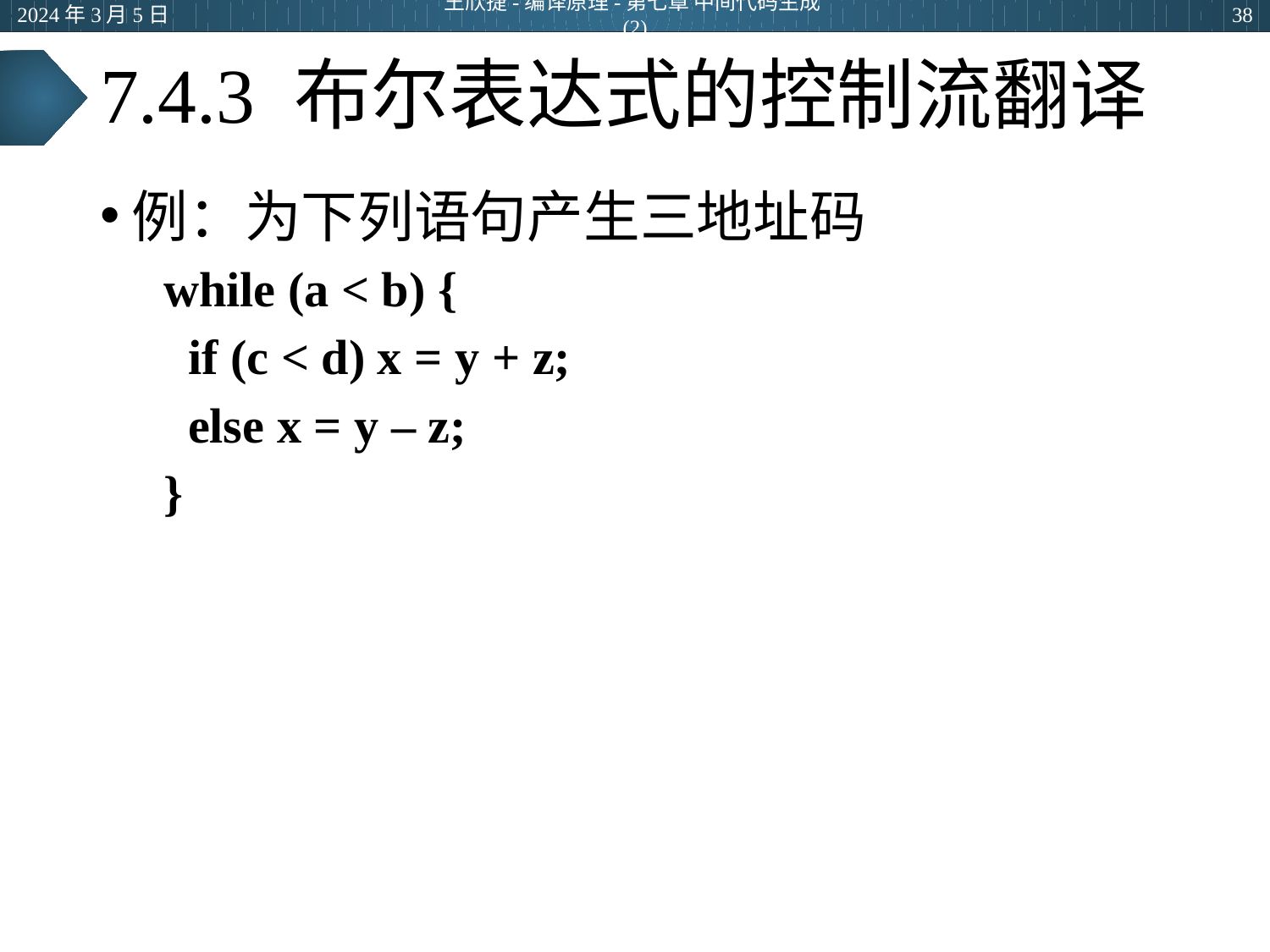

2024年3月5日
王欣捷-编译原理-第七章 中间代码生成(2)
38
# 7.4.3 布尔表达式的控制流翻译
例：为下列语句产生三地址码
while (a < b) {
  if (c < d) x = y + z;
  else x = y – z;
}